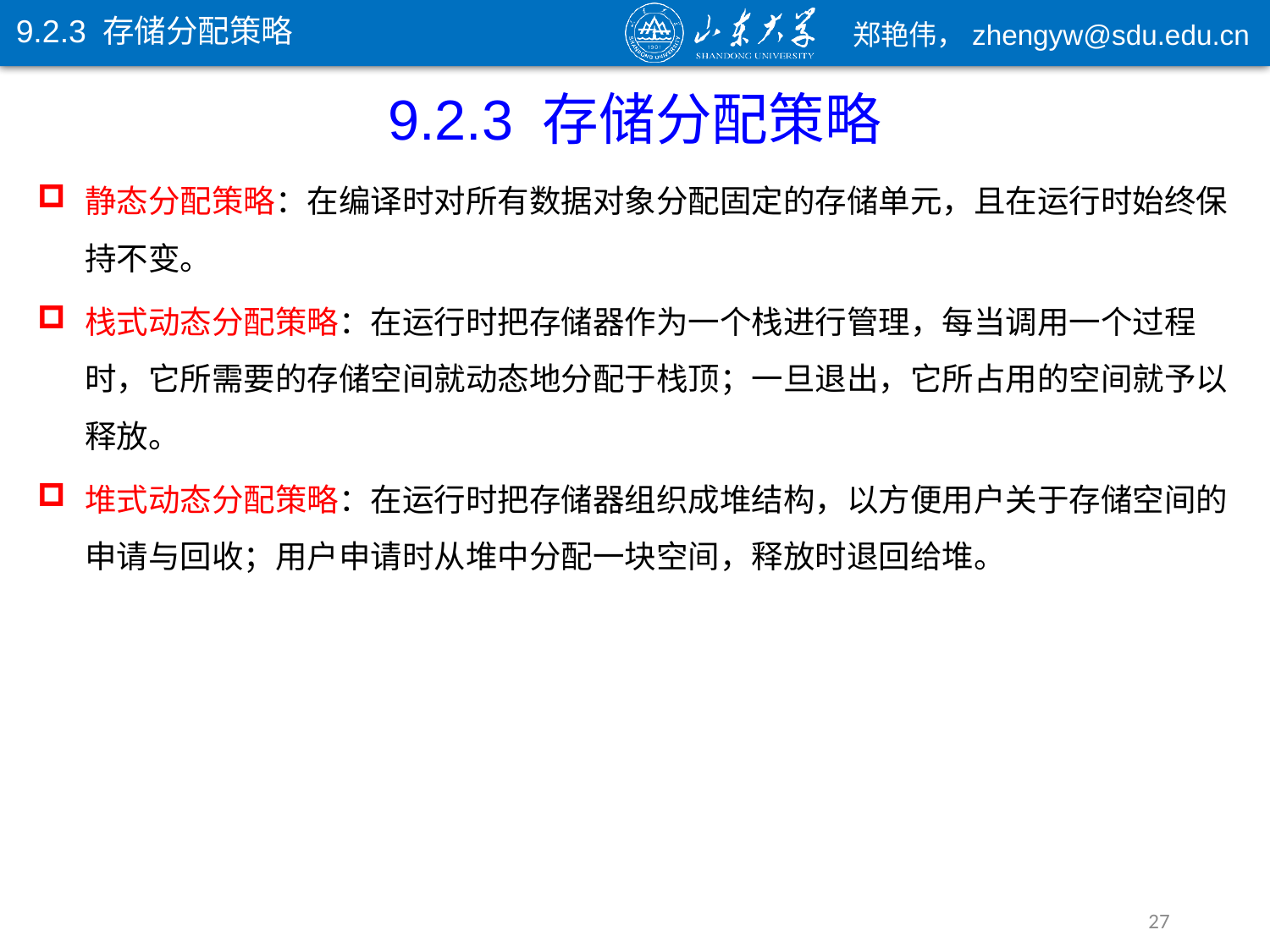

9.2.3 存储分配策略
9.2.3 存储分配策略
静态分配策略：在编译时对所有数据对象分配固定的存储单元，且在运行时始终保持不变。
栈式动态分配策略：在运行时把存储器作为一个栈进行管理，每当调用一个过程时，它所需要的存储空间就动态地分配于栈顶；一旦退出，它所占用的空间就予以释放。
堆式动态分配策略：在运行时把存储器组织成堆结构，以方便用户关于存储空间的申请与回收；用户申请时从堆中分配一块空间，释放时退回给堆。
27